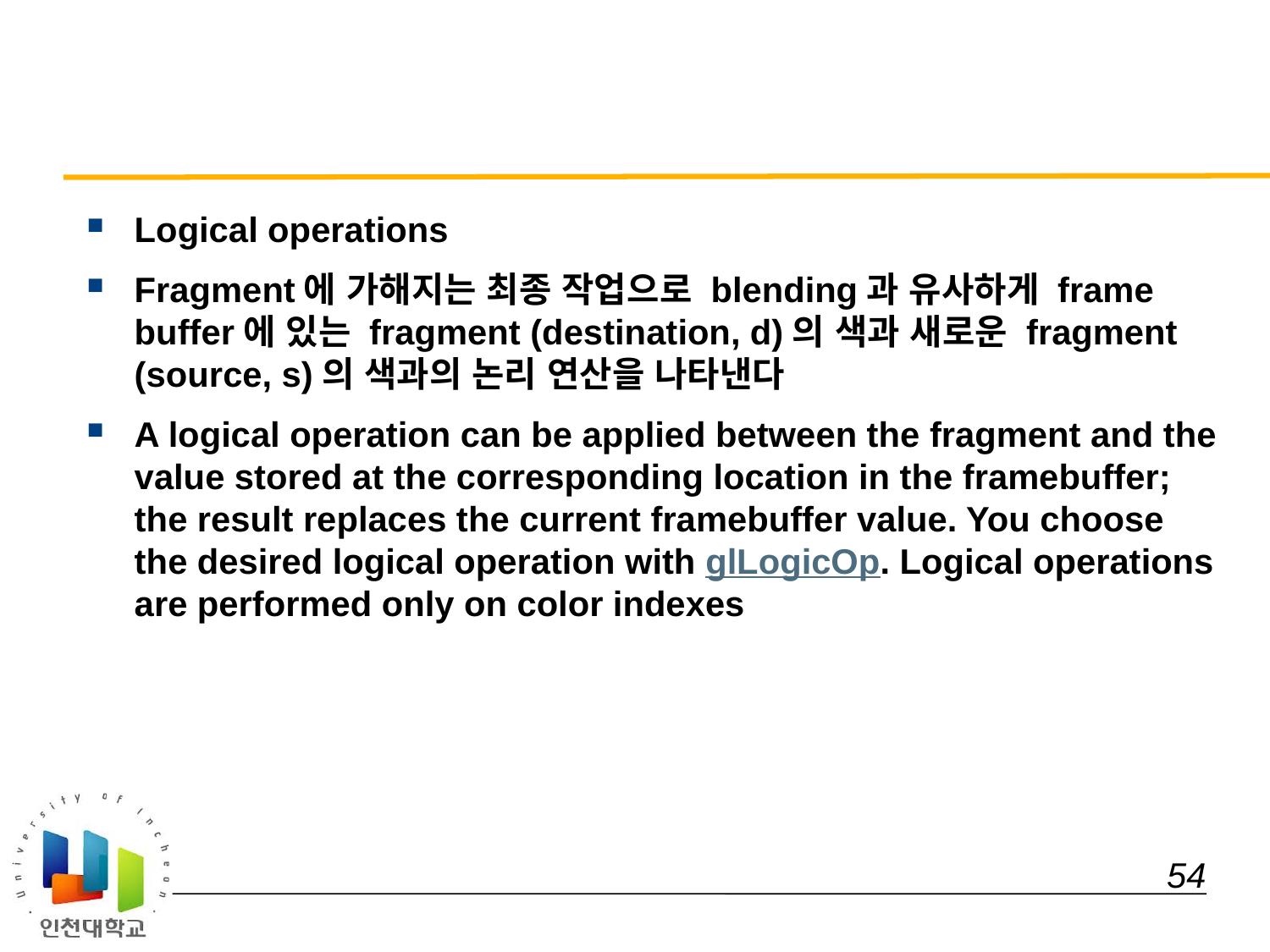

#
Logical operations
Fragment에 가해지는 최종 작업으로 blending과 유사하게 frame buffer에 있는 fragment (destination, d)의 색과 새로운 fragment (source, s)의 색과의 논리 연산을 나타낸다
A logical operation can be applied between the fragment and the value stored at the corresponding location in the framebuffer; the result replaces the current framebuffer value. You choose the desired logical operation with glLogicOp. Logical operations are performed only on color indexes
 54